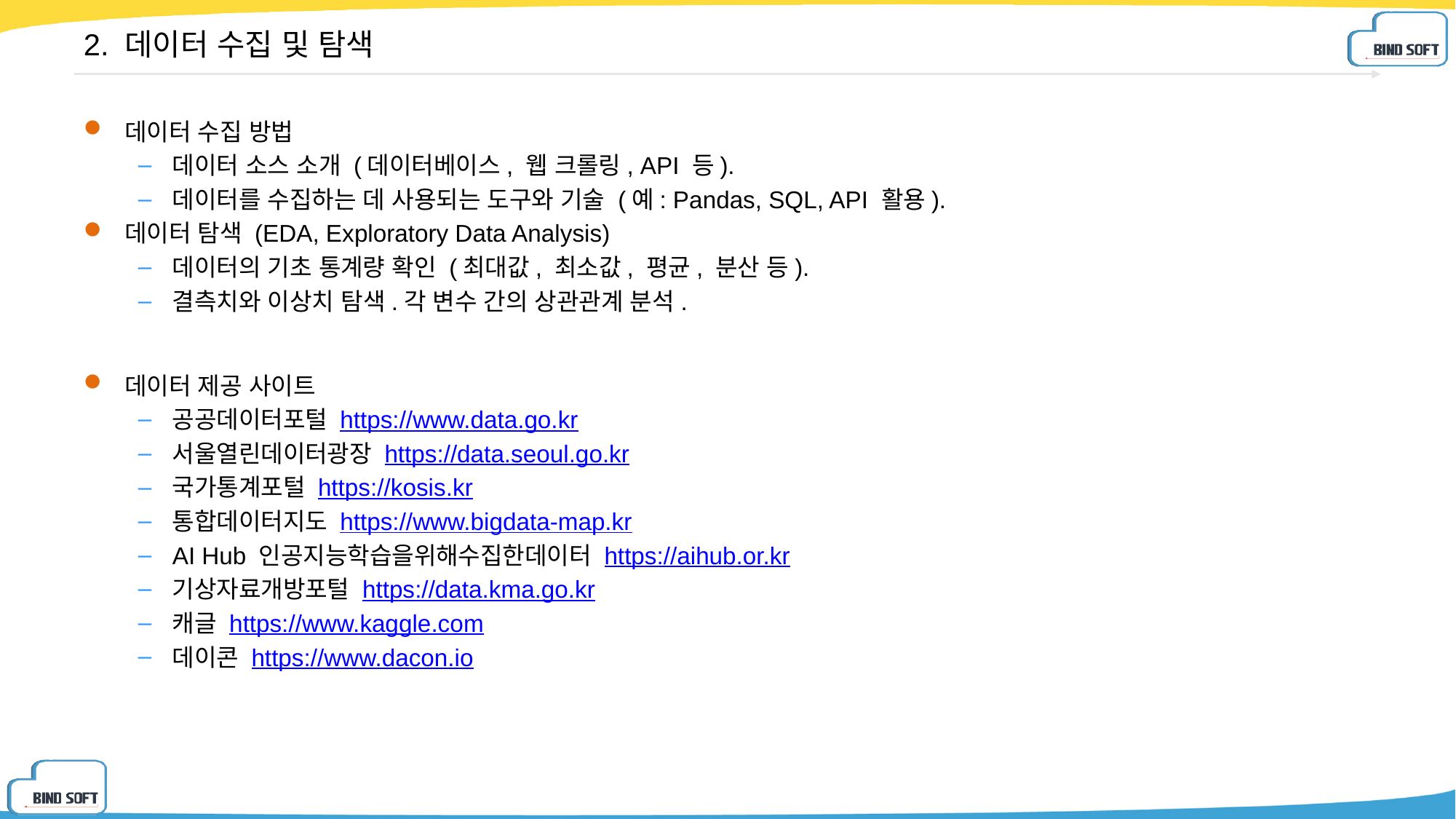

# 2. 데이터 수집 및 탐색
데이터 수집 방법
데이터 소스 소개 (데이터베이스, 웹 크롤링, API 등).
데이터를 수집하는 데 사용되는 도구와 기술 (예: Pandas, SQL, API 활용).
데이터 탐색 (EDA, Exploratory Data Analysis)
데이터의 기초 통계량 확인 (최대값, 최소값, 평균, 분산 등).
결측치와 이상치 탐색.각 변수 간의 상관관계 분석.

데이터 제공 사이트
공공데이터포털 https://www.data.go.kr
서울열린데이터광장 https://data.seoul.go.kr
국가통계포털 https://kosis.kr
통합데이터지도 https://www.bigdata-map.kr
AI Hub 인공지능학습을위해수집한데이터 https://aihub.or.kr
기상자료개방포털 https://data.kma.go.kr
캐글 https://www.kaggle.com
데이콘 https://www.dacon.io